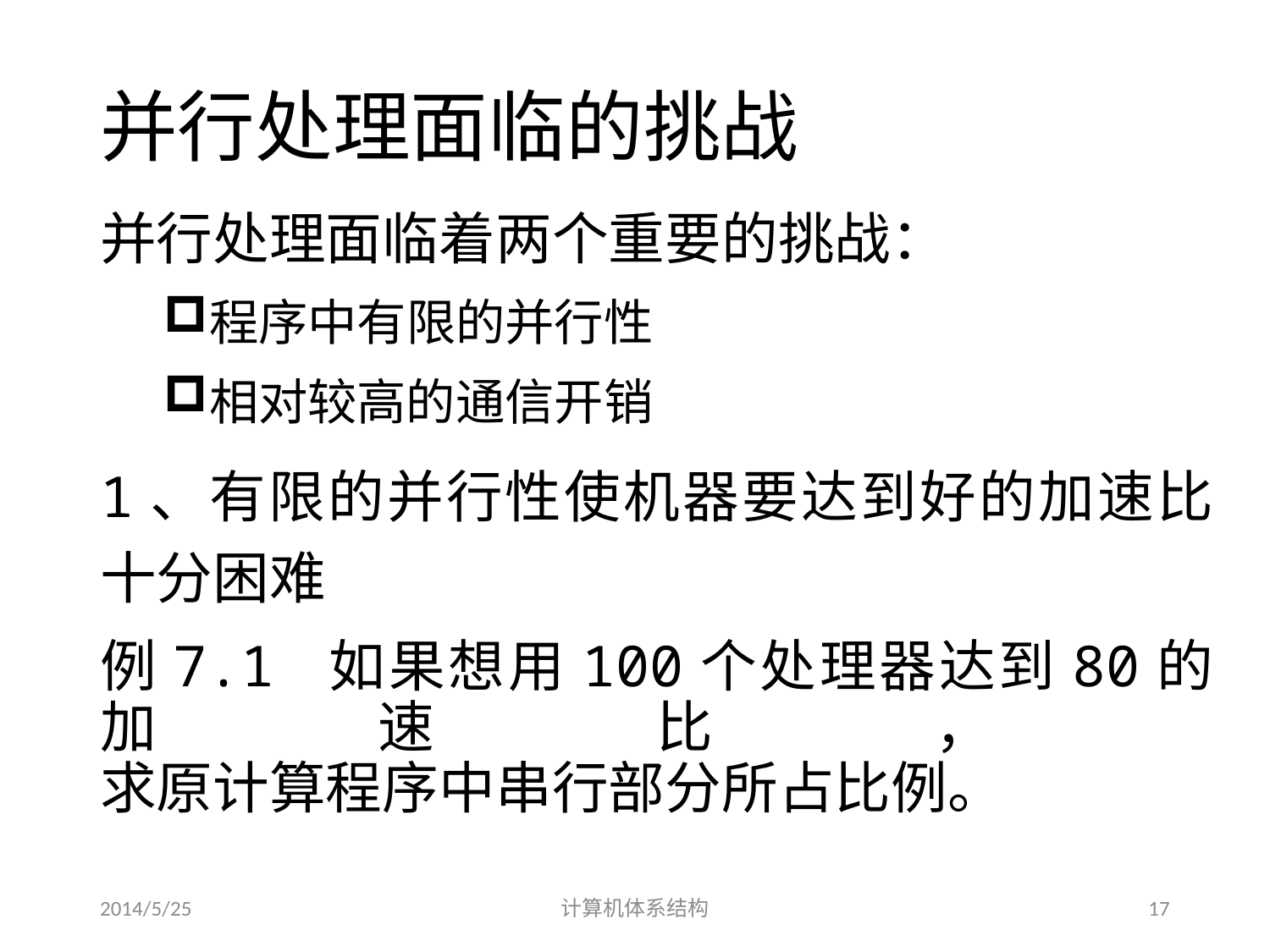

# 并行处理面临的挑战
并行处理面临着两个重要的挑战：
程序中有限的并行性
相对较高的通信开销
1、有限的并行性使机器要达到好的加速比十分困难
例7.1 如果想用100个处理器达到80的加速比，
求原计算程序中串行部分所占比例。

2014/5/25
计算机体系结构
17